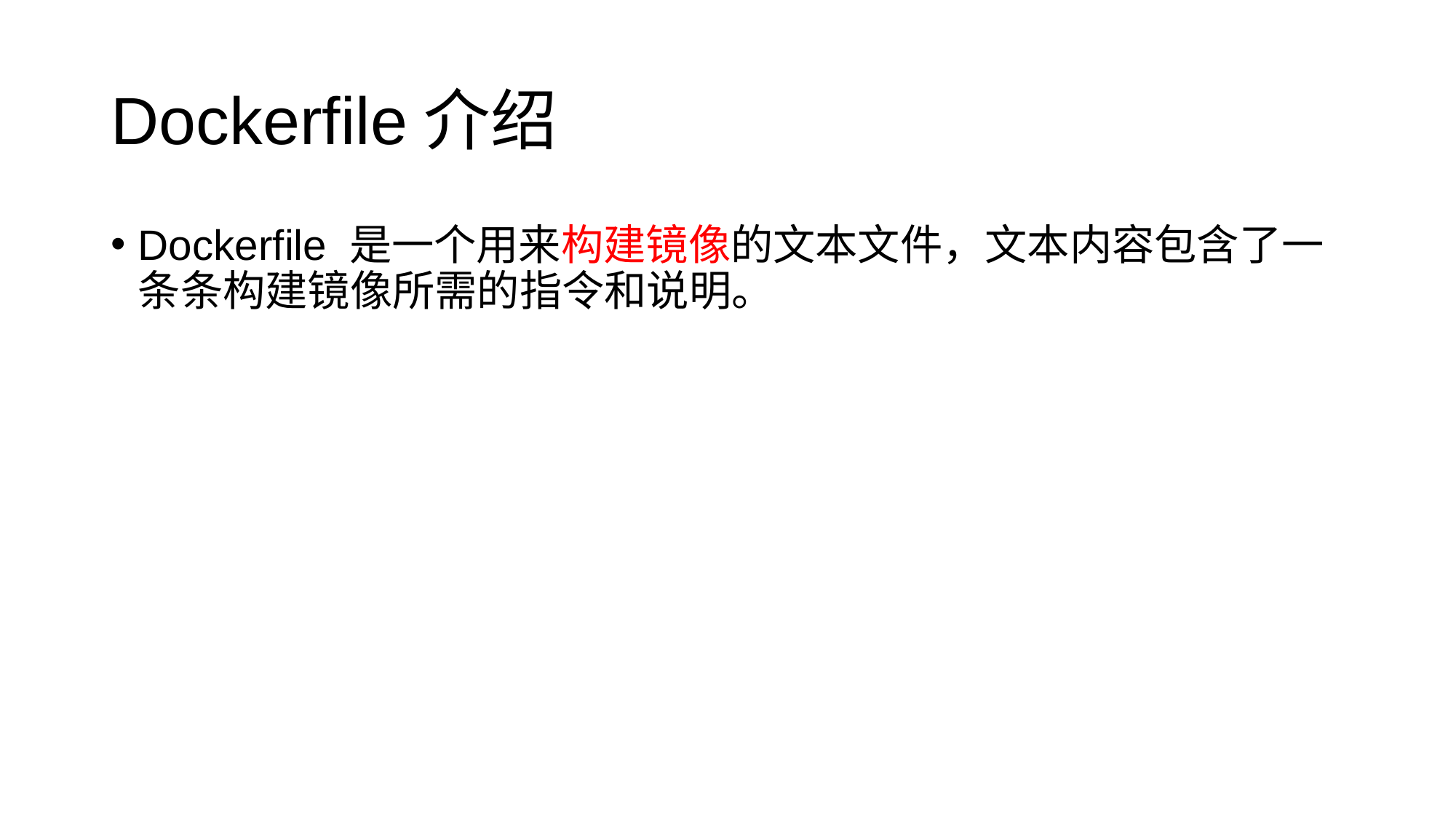

# Dockerfile介绍
Dockerfile 是一个用来构建镜像的文本文件，文本内容包含了一条条构建镜像所需的指令和说明。